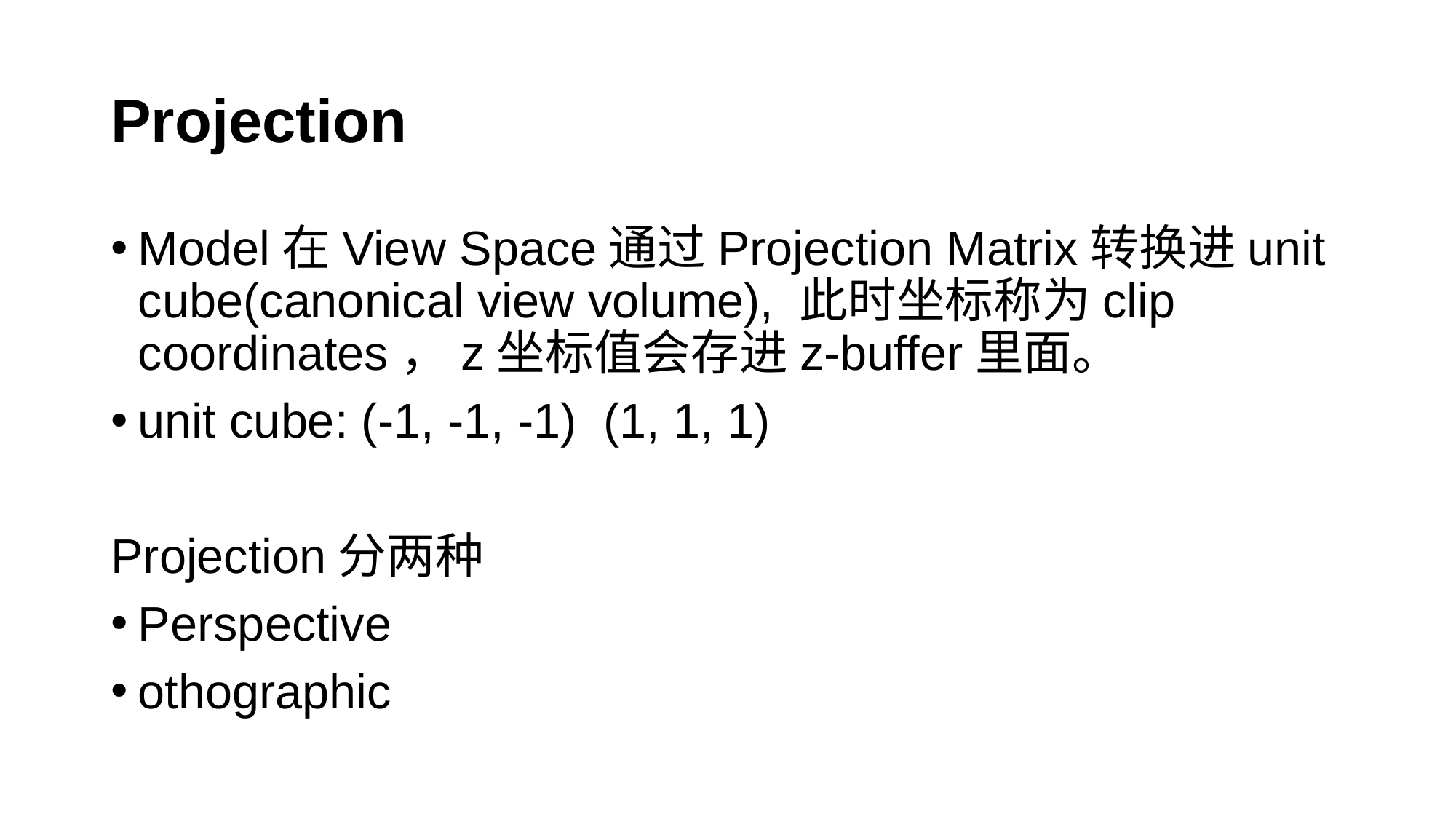

# Projection
Model在View Space通过Projection Matrix转换进unit cube(canonical view volume), 此时坐标称为clip coordinates，z坐标值会存进z-buffer里面。
unit cube: (-1, -1, -1)  (1, 1, 1)

Projection分两种
Perspective
othographic